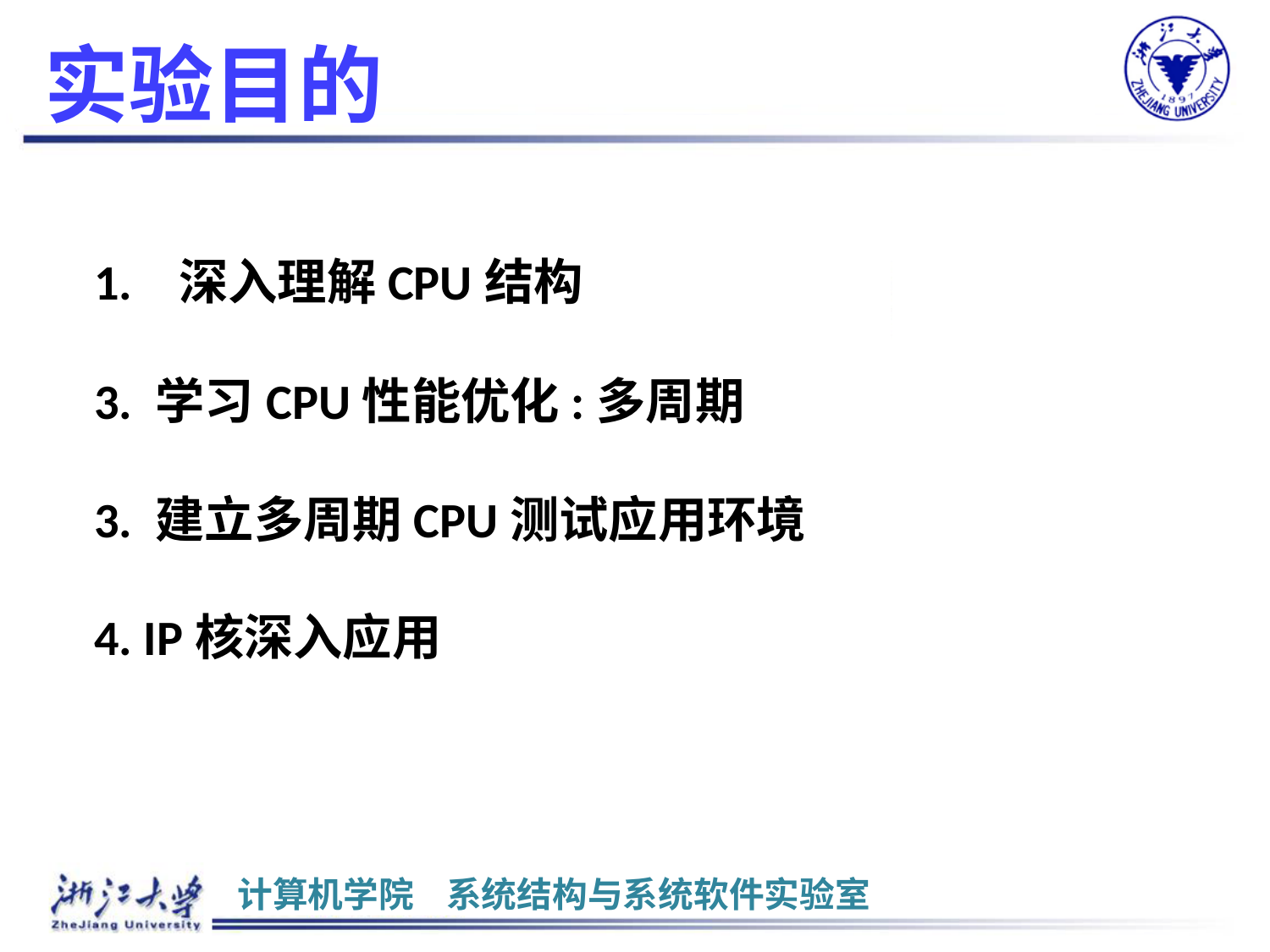

# 实验目的
1.	深入理解CPU结构
3. 学习CPU性能优化:多周期
3. 建立多周期CPU测试应用环境
4. IP核深入应用
3